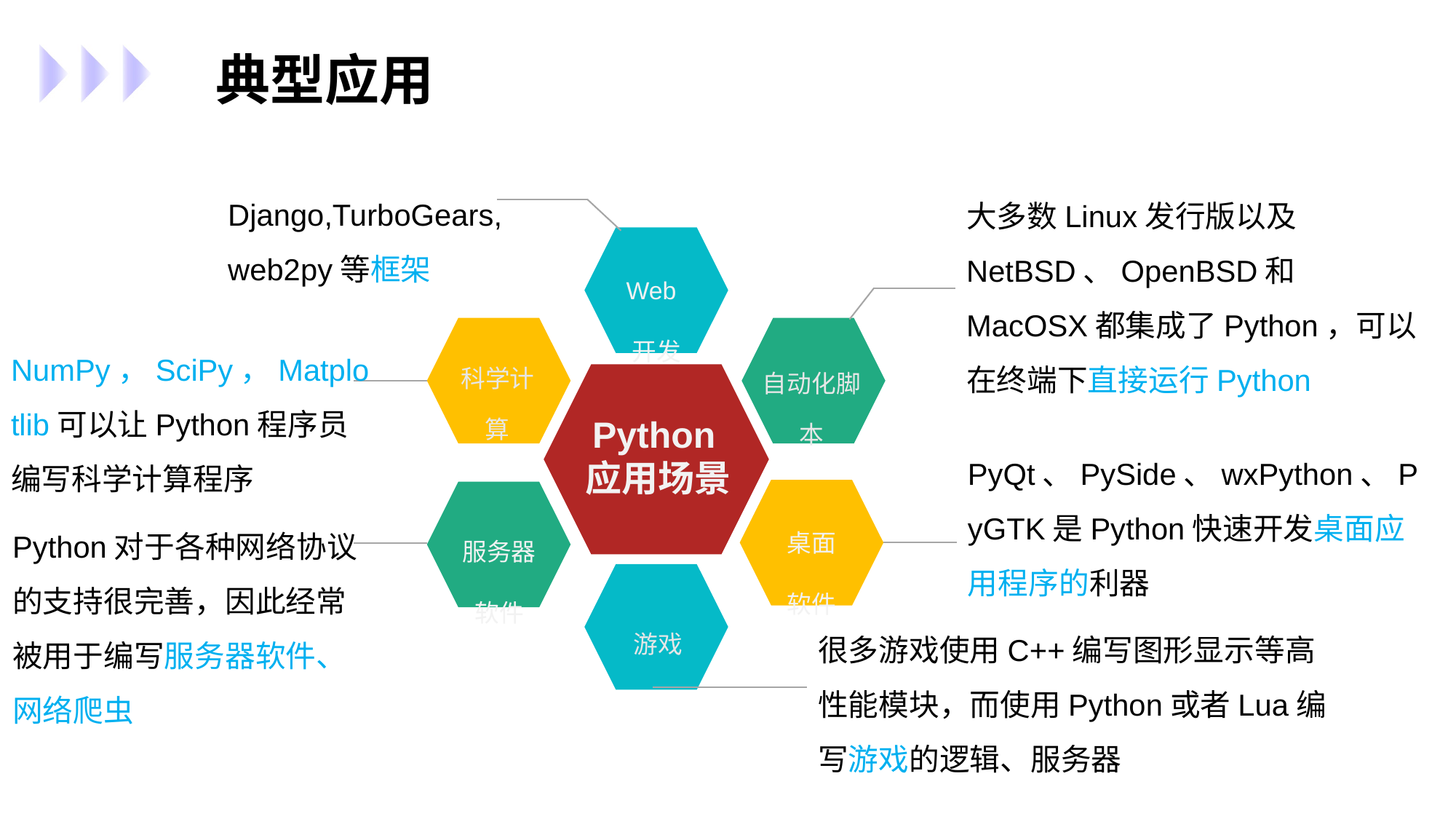

典型应用
Django,TurboGears,web2py等框架
大多数Linux发行版以及NetBSD、OpenBSD和MacOSX都集成了Python，可以在终端下直接运行Python

Web开发

科学计算

自动化脚本
NumPy，SciPy，Matplotlib可以让Python程序员编写科学计算程序

Python应用场景
PyQt、PySide、wxPython、PyGTK是Python快速开发桌面应用程序的利器

桌面
软件

服务器软件
Python对于各种网络协议的支持很完善，因此经常被用于编写服务器软件、网络爬虫

游戏
很多游戏使用C++编写图形显示等高性能模块，而使用Python或者Lua编写游戏的逻辑、服务器